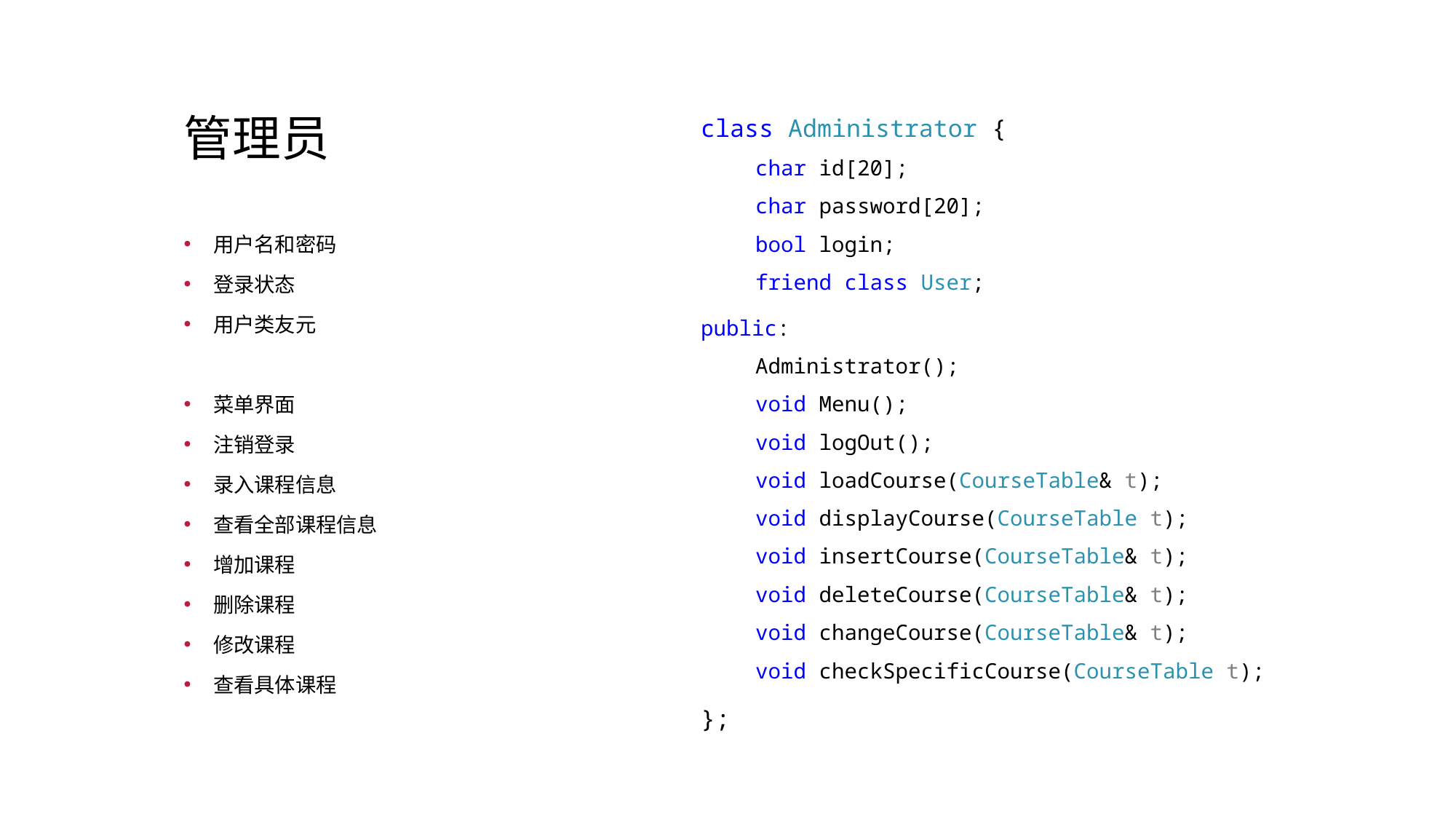

class Administrator {
char id[20];
char password[20];
bool login;
friend class User;
public:
Administrator();
void Menu();
void logOut();
void loadCourse(CourseTable& t);
void displayCourse(CourseTable t);
void insertCourse(CourseTable& t);
void deleteCourse(CourseTable& t);
void changeCourse(CourseTable& t);
void checkSpecificCourse(CourseTable t);
};
# 管理员
用户名和密码
登录状态
用户类友元

菜单界面
注销登录
录入课程信息
查看全部课程信息
增加课程
删除课程
修改课程
查看具体课程